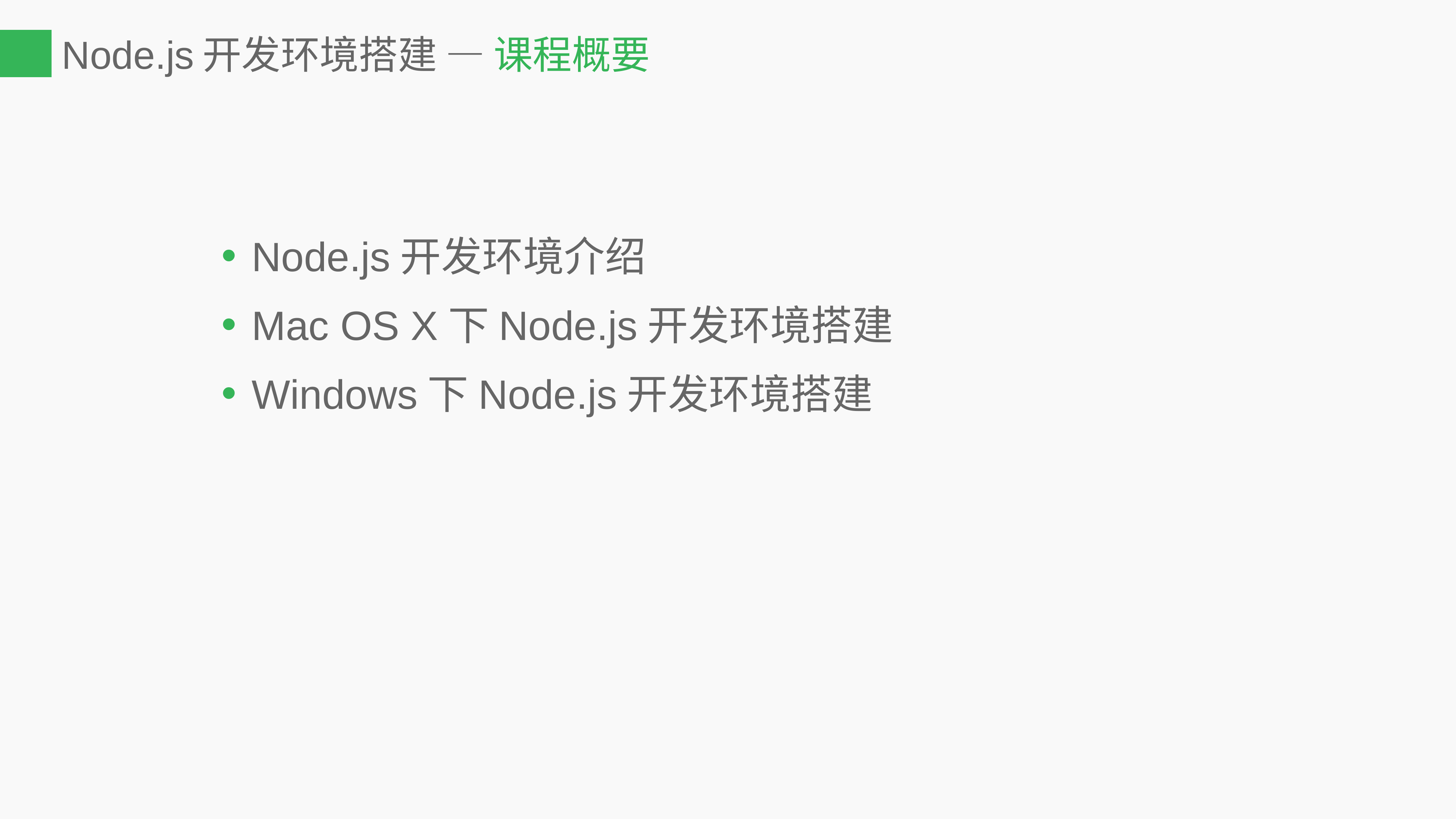

# Node.js开发环境搭建 — 课程概要
Node.js开发环境介绍
Mac OS X下Node.js开发环境搭建
Windows下Node.js开发环境搭建